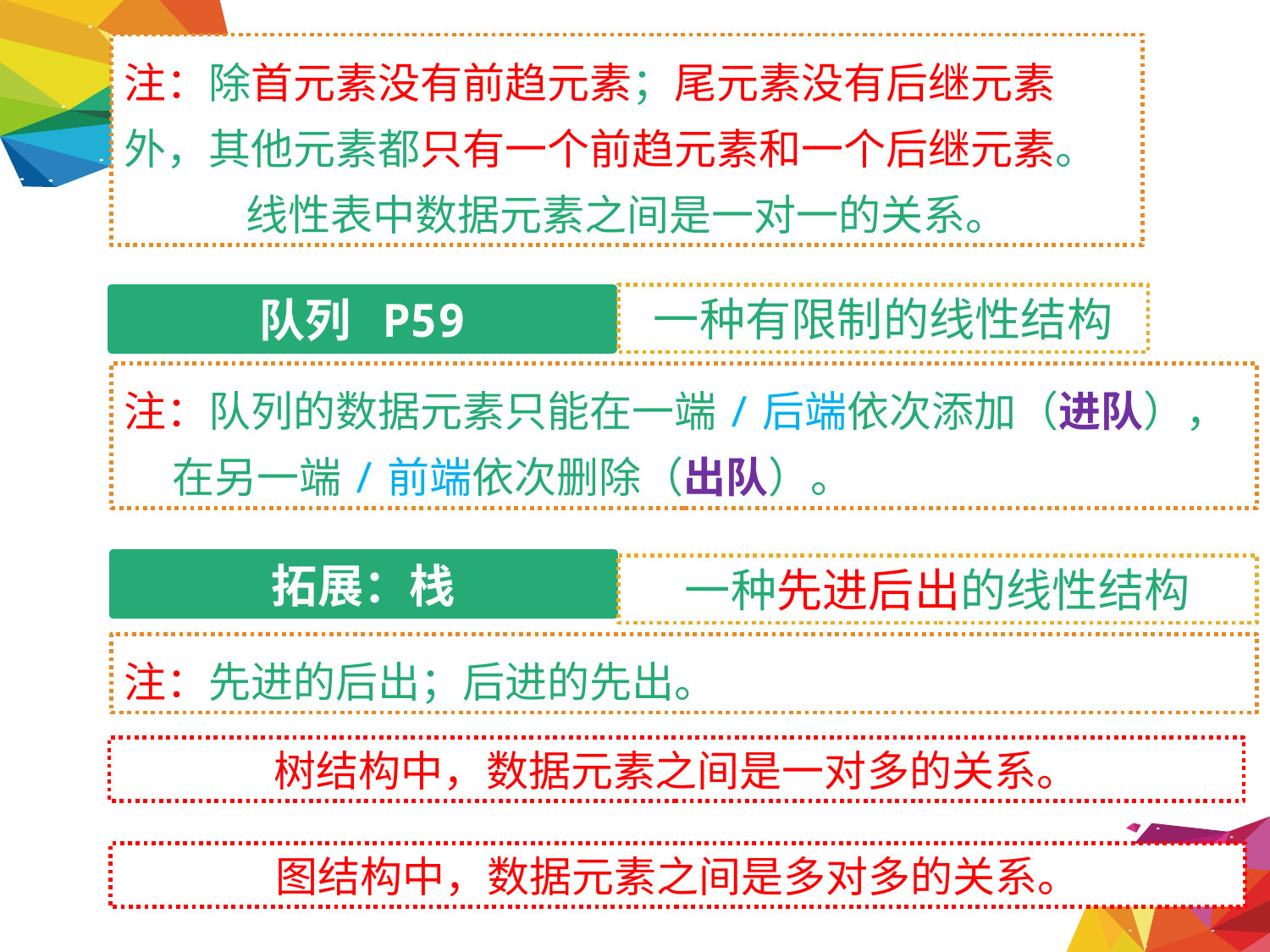

注：除首元素没有前趋元素；尾元素没有后继元素外，其他元素都只有一个前趋元素和一个后继元素。
线性表中数据元素之间是一对一的关系。
一种有限制的线性结构
队列  P59
注：队列的数据元素只能在一端/后端依次添加（进队），
    在另一端/前端依次删除（出队）。
拓展：栈
一种先进后出的线性结构
注：先进的后出；后进的先出。
树结构中，数据元素之间是一对多的关系。
图结构中，数据元素之间是多对多的关系。